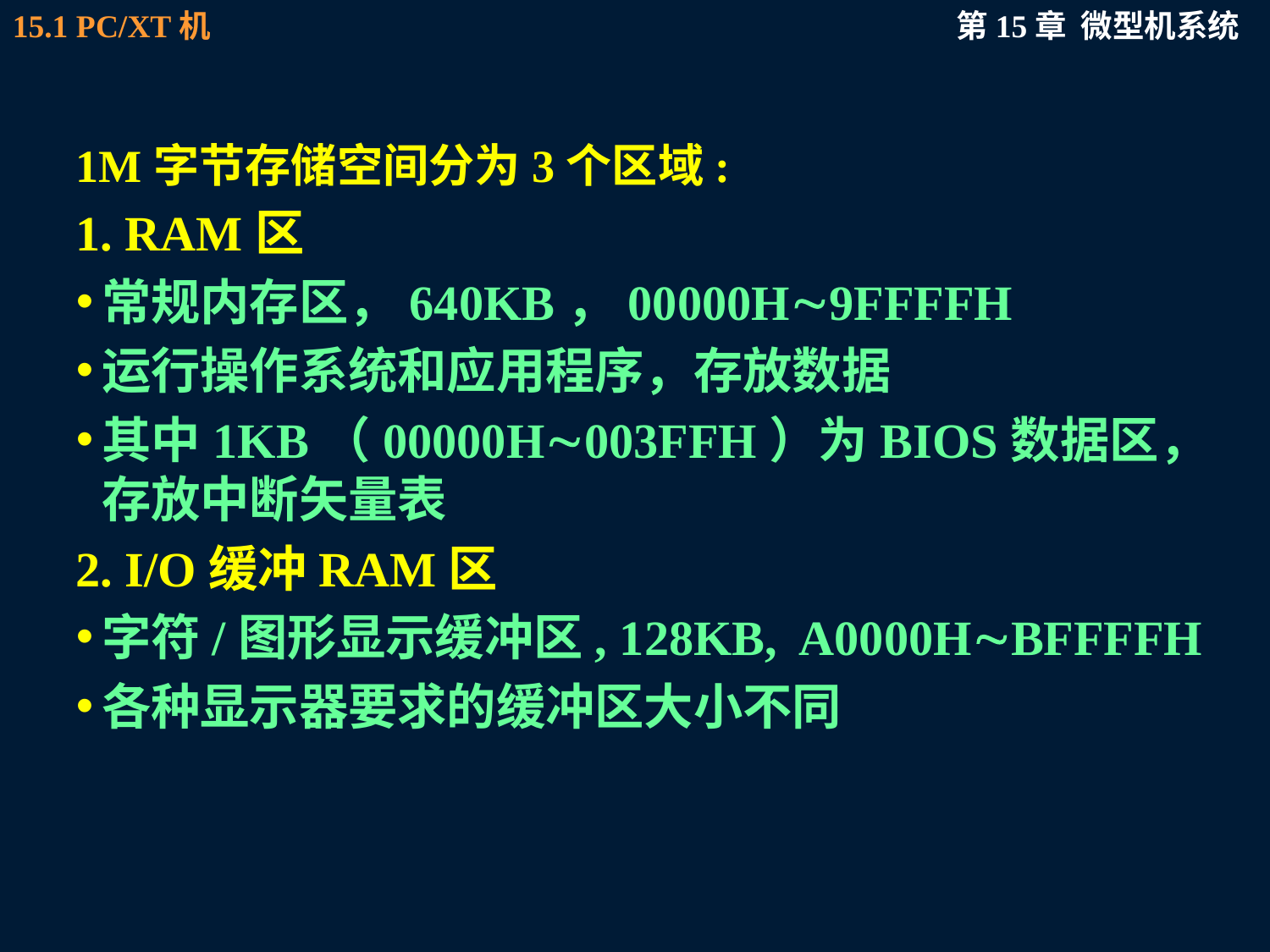

1M字节存储空间分为3个区域:
1. RAM区
常规内存区，640KB，00000H∼9FFFFH
运行操作系统和应用程序，存放数据
其中1KB（00000H∼003FFH）为BIOS数据区，存放中断矢量表
2. I/O缓冲RAM区
字符/图形显示缓冲区, 128KB,  A0000H∼BFFFFH
各种显示器要求的缓冲区大小不同